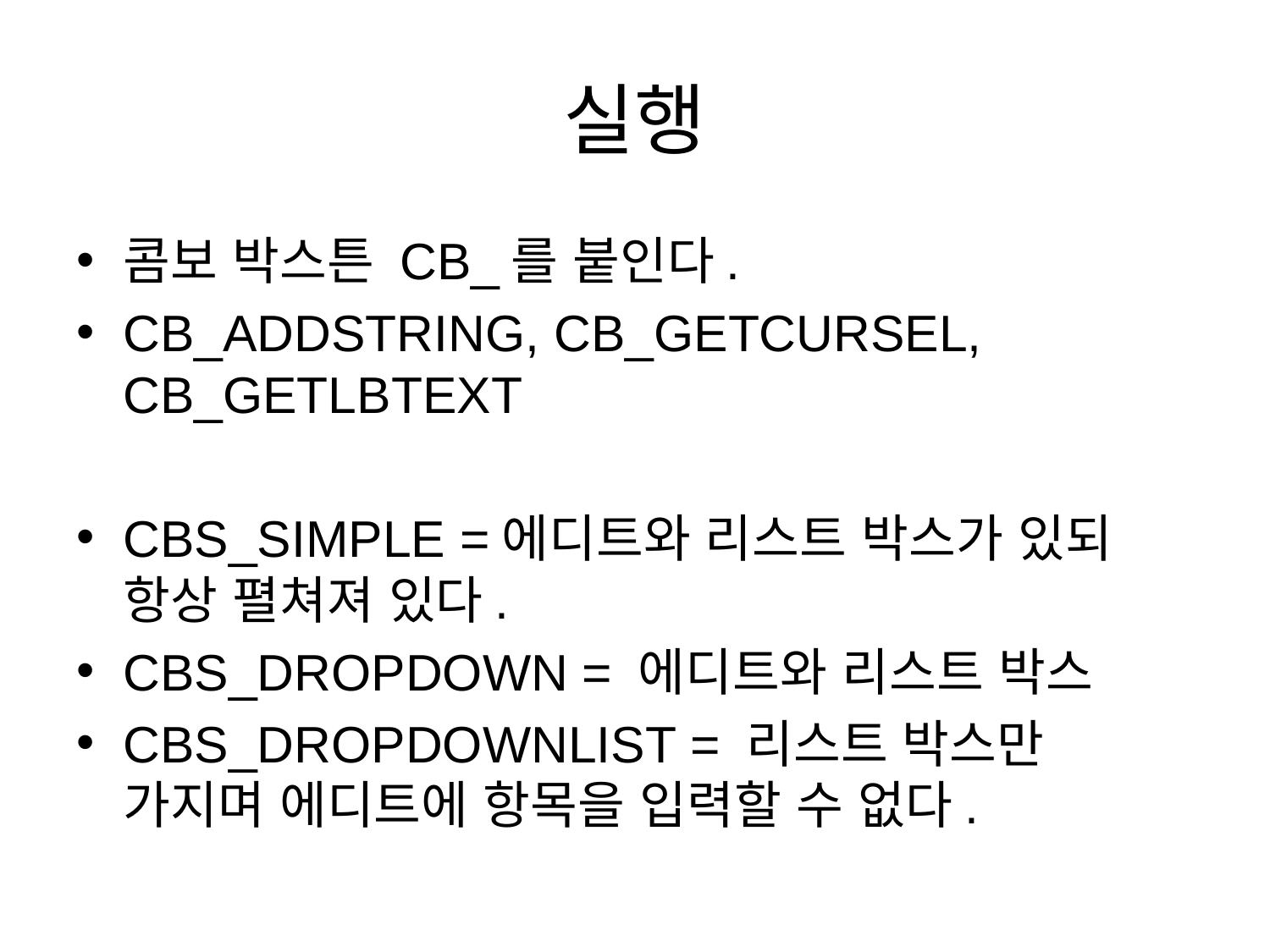

# 실행
콤보 박스튼 CB_를 붙인다.
CB_ADDSTRING, CB_GETCURSEL, CB_GETLBTEXT

CBS_SIMPLE =에디트와 리스트 박스가 있되 항상 펼쳐져 있다.
CBS_DROPDOWN = 에디트와 리스트 박스
CBS_DROPDOWNLIST = 리스트 박스만 가지며 에디트에 항목을 입력할 수 없다.